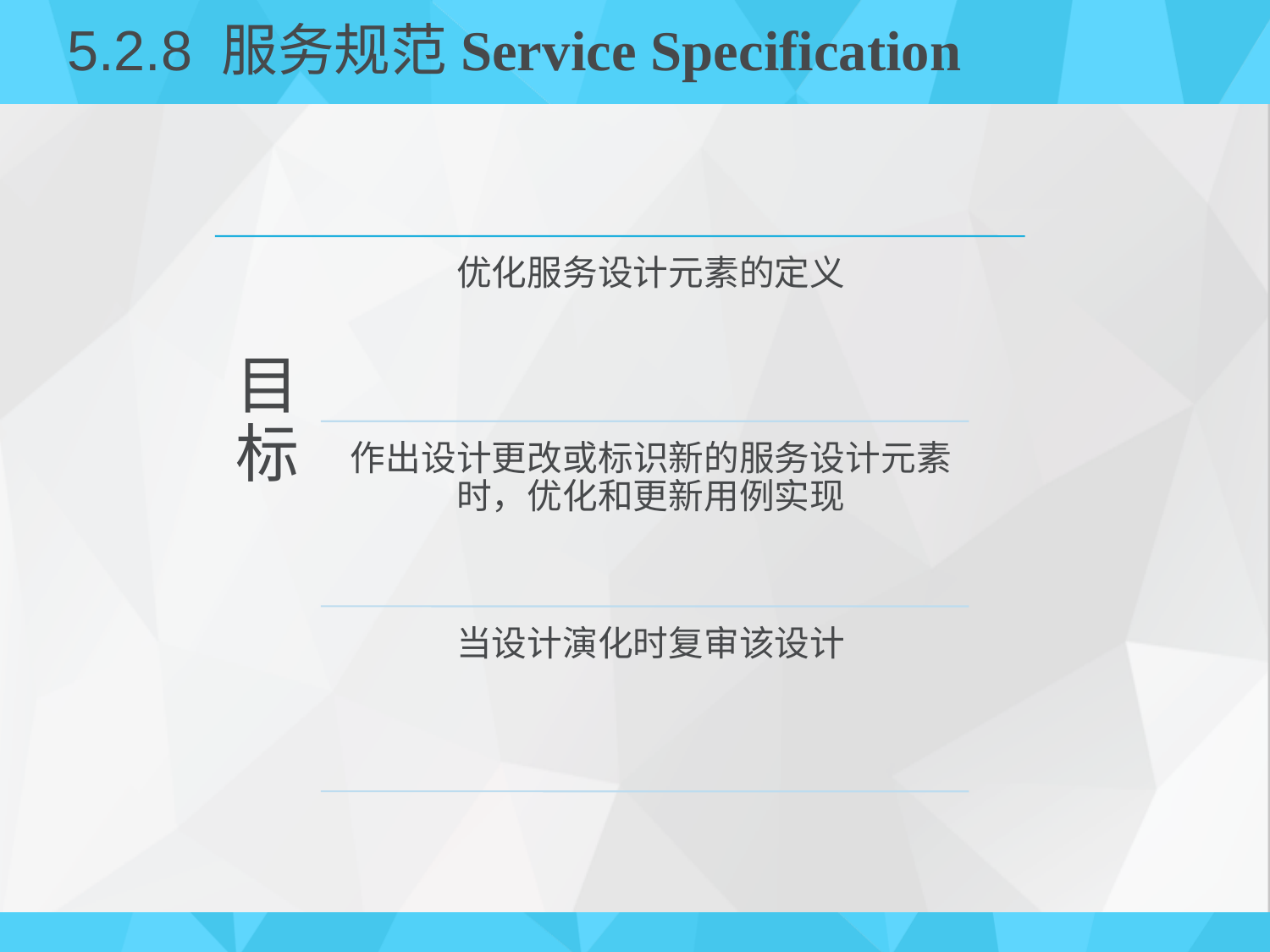

# 5.2.8 服务规范Service Specification

目标
优化服务设计元素的定义
作出设计更改或标识新的服务设计元素时，优化和更新用例实现
当设计演化时复审该设计